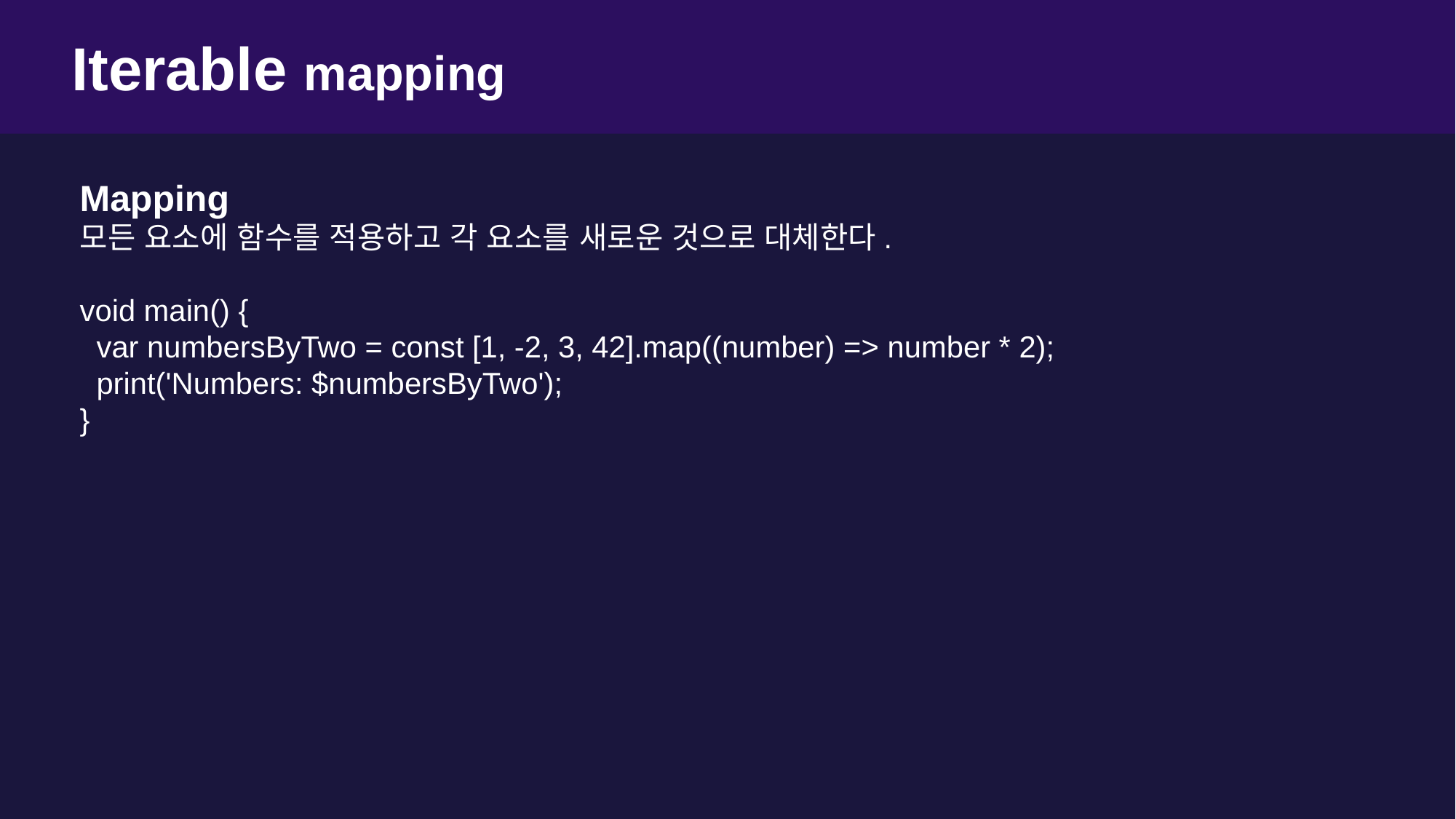

Iterable mapping
Mapping
모든 요소에 함수를 적용하고 각 요소를 새로운 것으로 대체한다.

void main() {
  var numbersByTwo = const [1, -2, 3, 42].map((number) => number * 2);
  print('Numbers: $numbersByTwo');
}